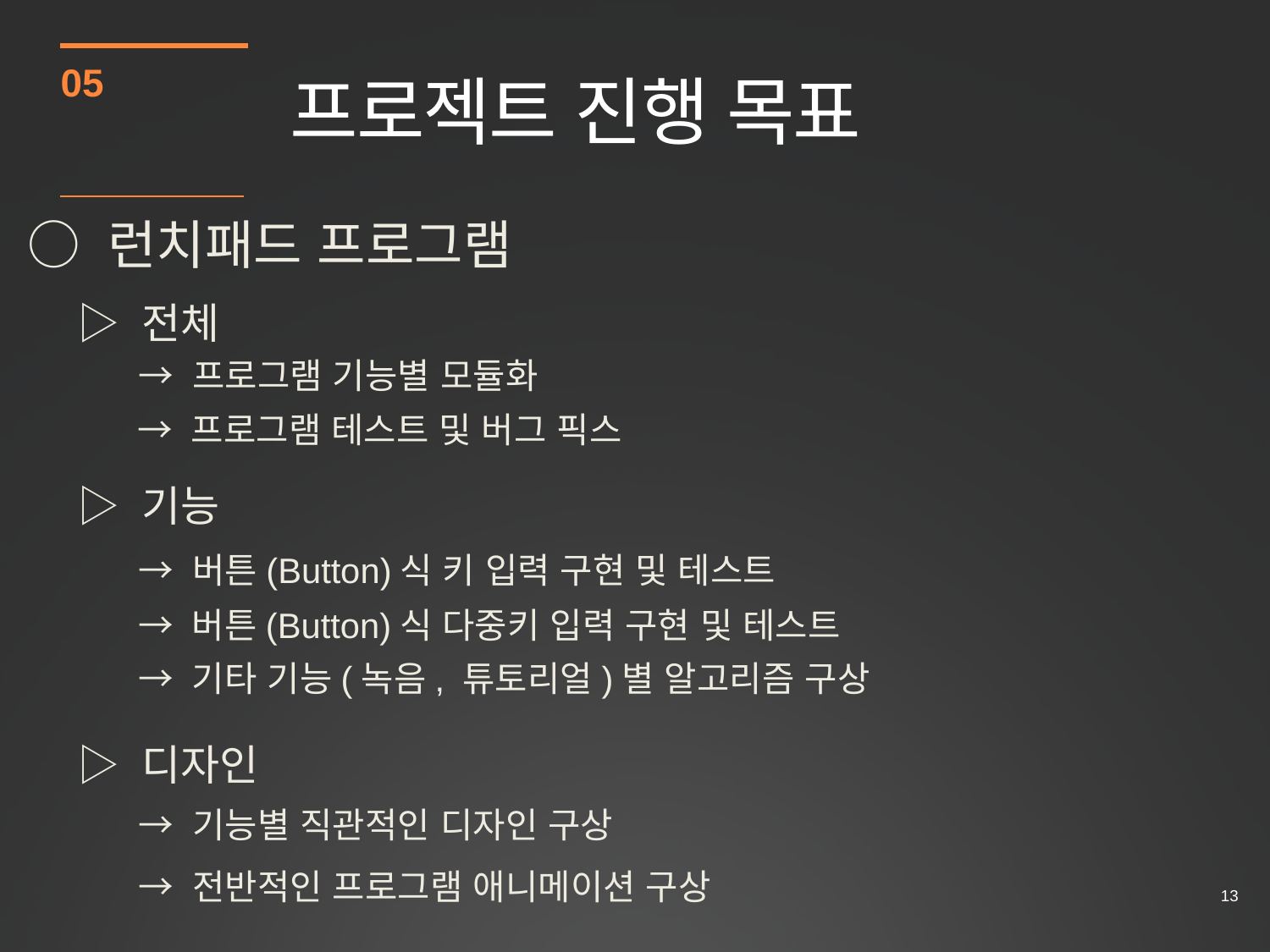

05
# 프로젝트 진행 목표
○ 런치패드 프로그램
▷ 전체
→ 프로그램 기능별 모듈화
→ 프로그램 테스트 및 버그 픽스
▷ 기능
→ 버튼(Button)식 키 입력 구현 및 테스트
→ 버튼(Button)식 다중키 입력 구현 및 테스트
→ 기타 기능(녹음, 튜토리얼)별 알고리즘 구상
▷ 디자인
→ 기능별 직관적인 디자인 구상
→ 전반적인 프로그램 애니메이션 구상